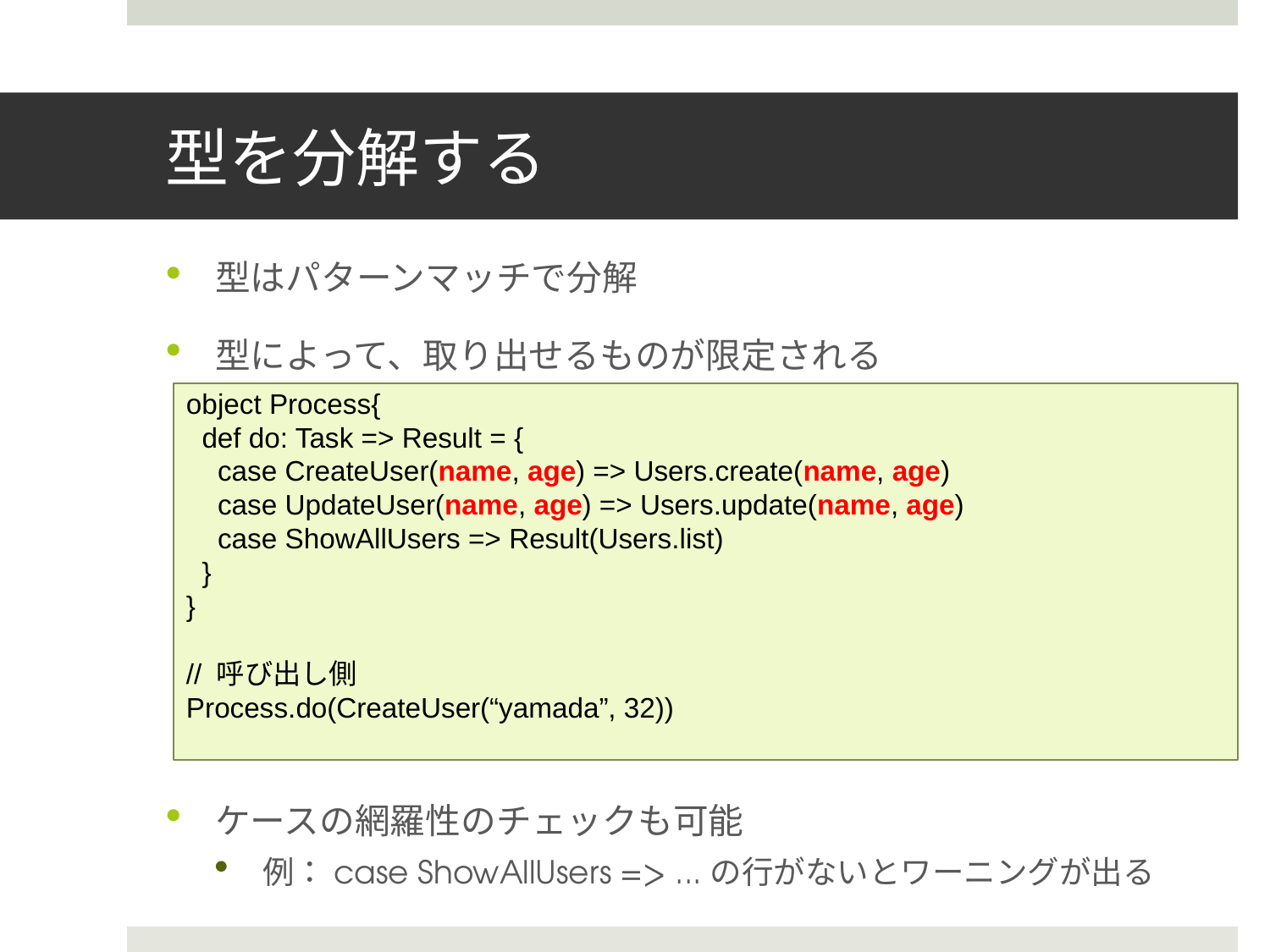

# 型を分解する
型はパターンマッチで分解
型によって、取り出せるものが限定される

ケースの網羅性のチェックも可能
例：case ShowAllUsers => ...の行がないとワーニングが出る
object Process{
  def do: Task => Result = {
    case CreateUser(name, age) => Users.create(name, age)
    case UpdateUser(name, age) => Users.update(name, age)
    case ShowAllUsers => Result(Users.list)
  }
}

// 呼び出し側
Process.do(CreateUser(“yamada”, 32))